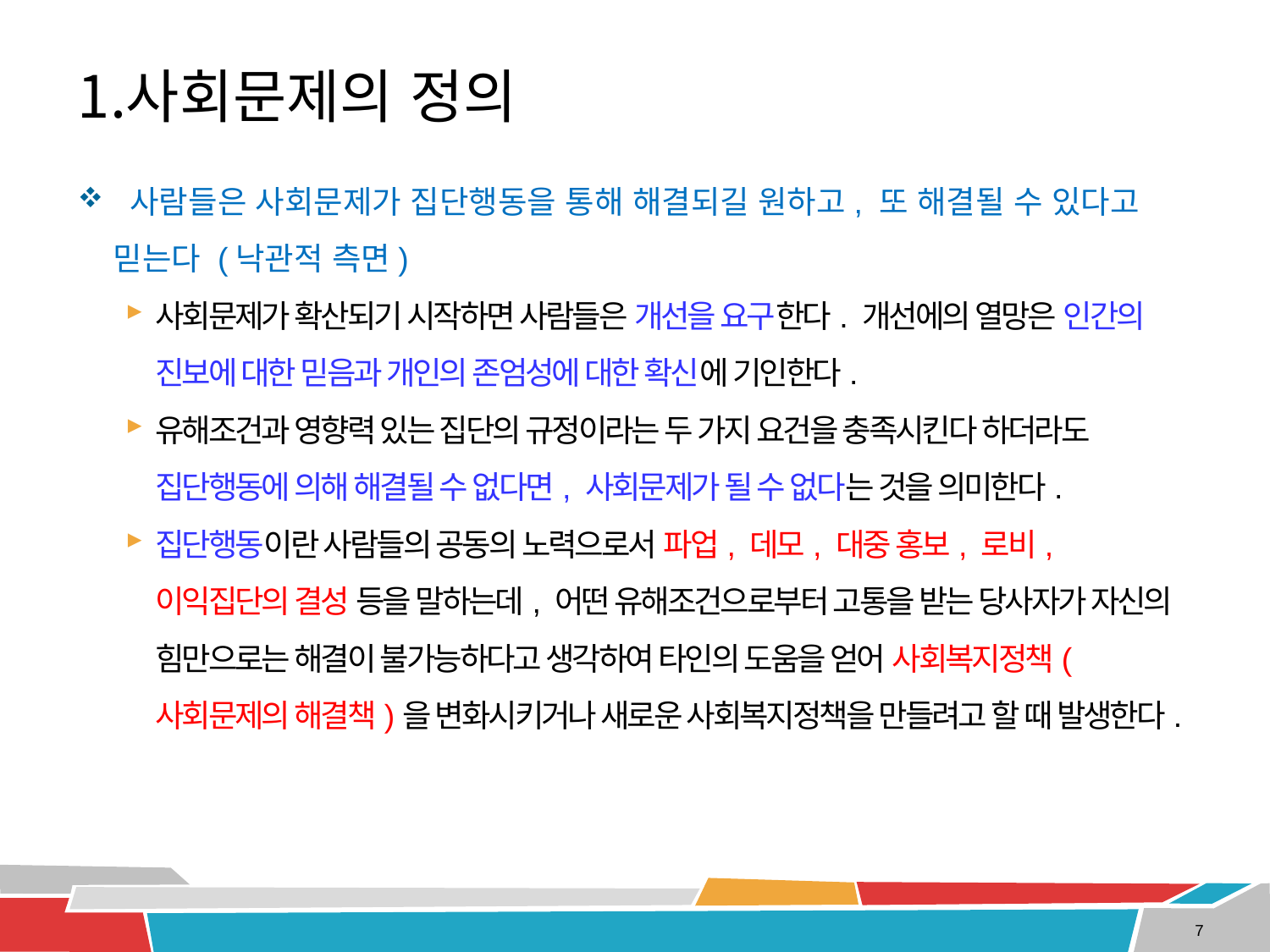

# 사회문제의 정의
 사람들은 사회문제가 집단행동을 통해 해결되길 원하고, 또 해결될 수 있다고 믿는다 (낙관적 측면)
사회문제가 확산되기 시작하면 사람들은 개선을 요구한다. 개선에의 열망은 인간의 진보에 대한 믿음과 개인의 존엄성에 대한 확신에 기인한다.
유해조건과 영향력 있는 집단의 규정이라는 두 가지 요건을 충족시킨다 하더라도 집단행동에 의해 해결될 수 없다면, 사회문제가 될 수 없다는 것을 의미한다.
집단행동이란 사람들의 공동의 노력으로서 파업, 데모, 대중 홍보, 로비, 이익집단의 결성 등을 말하는데, 어떤 유해조건으로부터 고통을 받는 당사자가 자신의 힘만으로는 해결이 불가능하다고 생각하여 타인의 도움을 얻어 사회복지정책(사회문제의 해결책)을 변화시키거나 새로운 사회복지정책을 만들려고 할 때 발생한다.

7